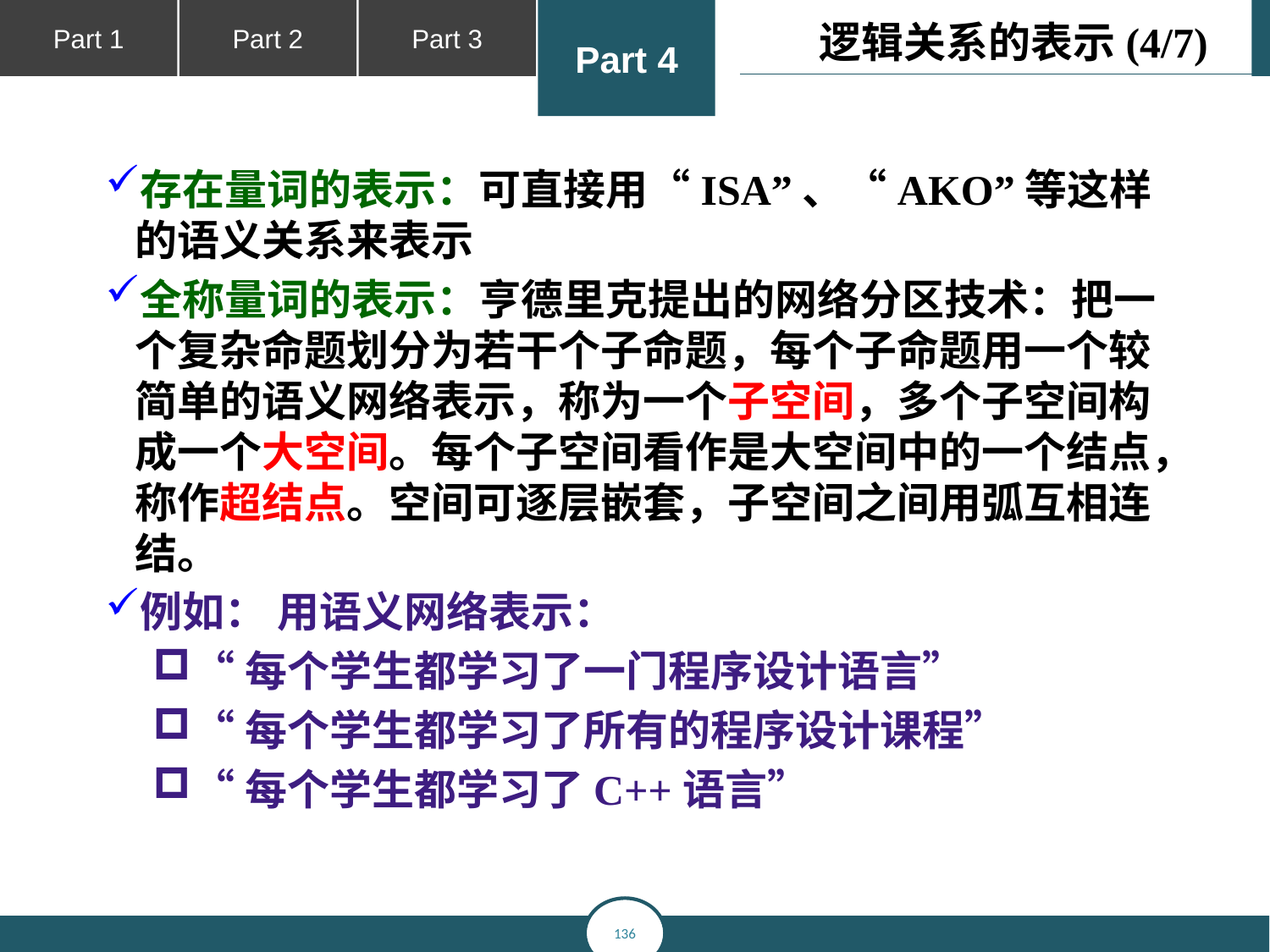

逻辑关系的表示(4/7)
存在量词的表示：可直接用“ISA”、“AKO”等这样的语义关系来表示
全称量词的表示：亨德里克提出的网络分区技术：把一个复杂命题划分为若干个子命题，每个子命题用一个较简单的语义网络表示，称为一个子空间，多个子空间构成一个大空间。每个子空间看作是大空间中的一个结点，称作超结点。空间可逐层嵌套，子空间之间用弧互相连结。
例如： 用语义网络表示：
“每个学生都学习了一门程序设计语言”
“每个学生都学习了所有的程序设计课程”
“每个学生都学习了C++语言”